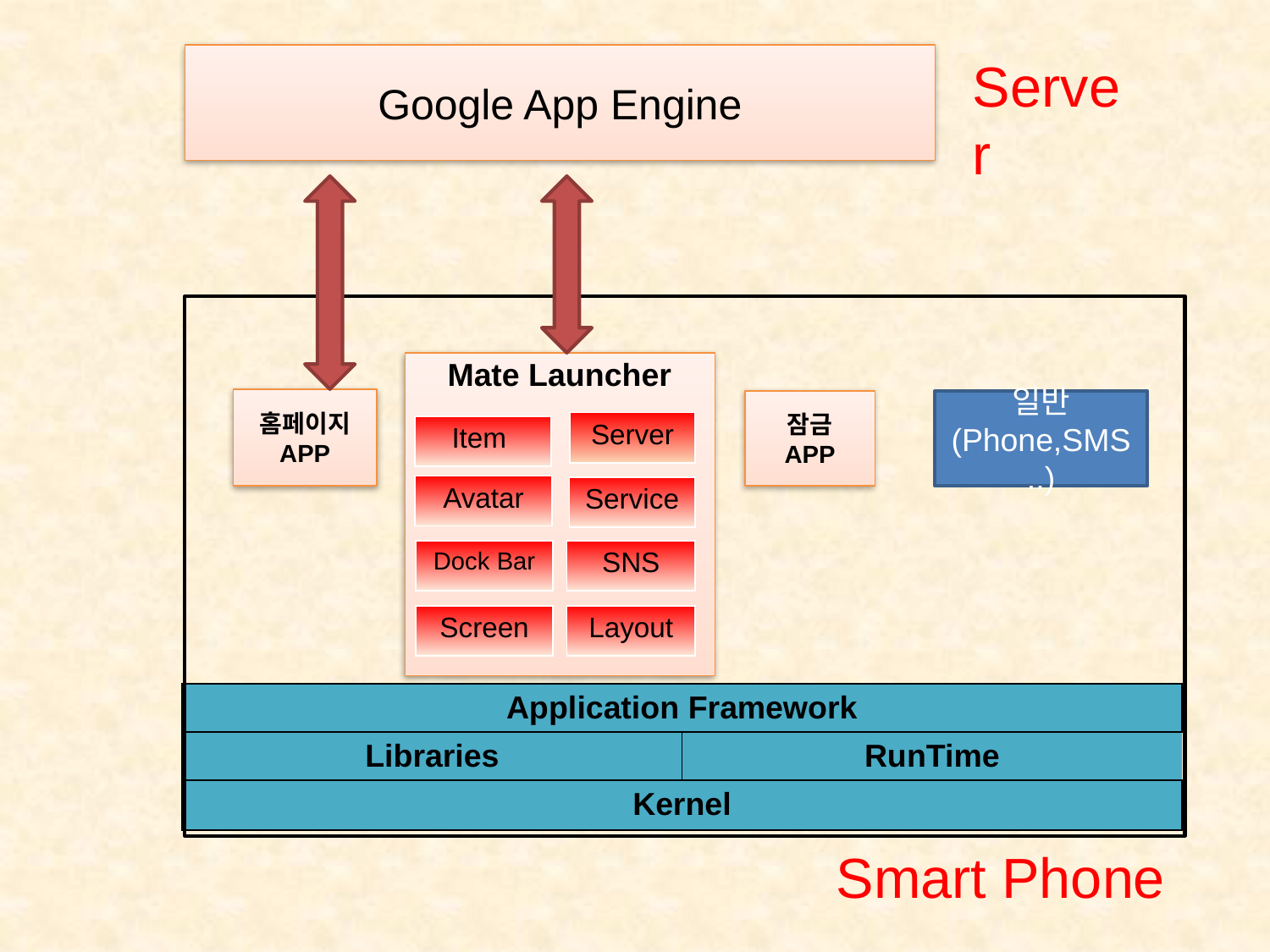

Google App Engine
Server

Mate Launcher

홈페이지
APP
일반
(Phone,SMS..)
잠금
APP
| Server |
| --- |
| Item |
| --- |
| Avatar |
| --- |
| Service |
| --- |
| Dock Bar |
| --- |
| SNS |
| --- |
| Screen |
| --- |
| Layout |
| --- |
| Application Framework |  |
| --- | --- |
| Libraries | RunTime |
| Kernel |  |
Smart Phone